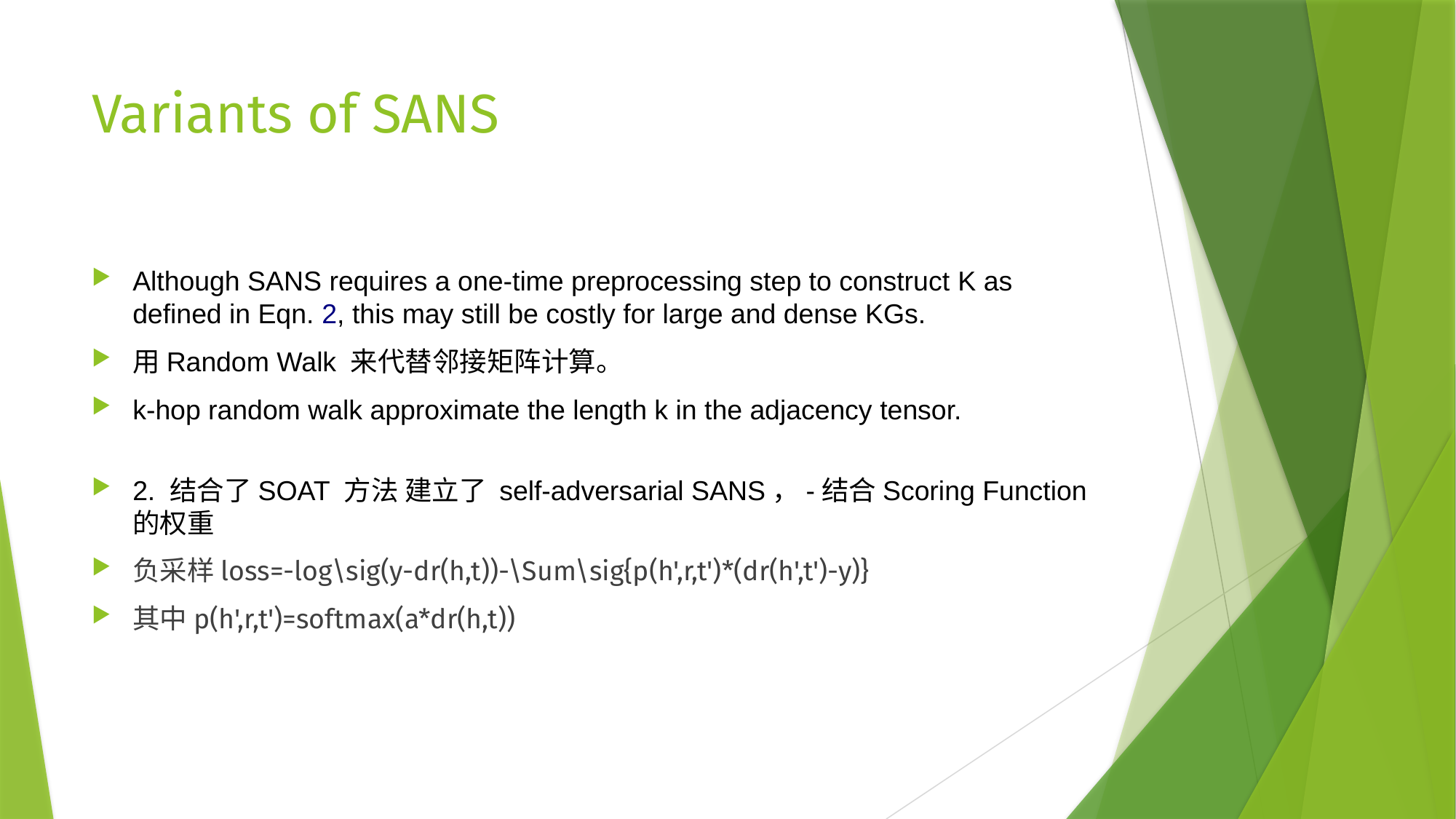

# Variants of SANS
Although SANS requires a one-time preprocessing step to construct K as defined in Eqn. 2, this may still be costly for large and dense KGs.
用Random Walk 来代替邻接矩阵计算。
k-hop random walk approximate the length k in the adjacency tensor.
2. 结合了SOAT 方法 建立了 self-adversarial SANS，-结合Scoring Function的权重
负采样loss=-log\sig(y-dr(h,t))-\Sum\sig{p(h',r,t')*(dr(h',t')-y)}
其中p(h',r,t')=softmax(a*dr(h,t))